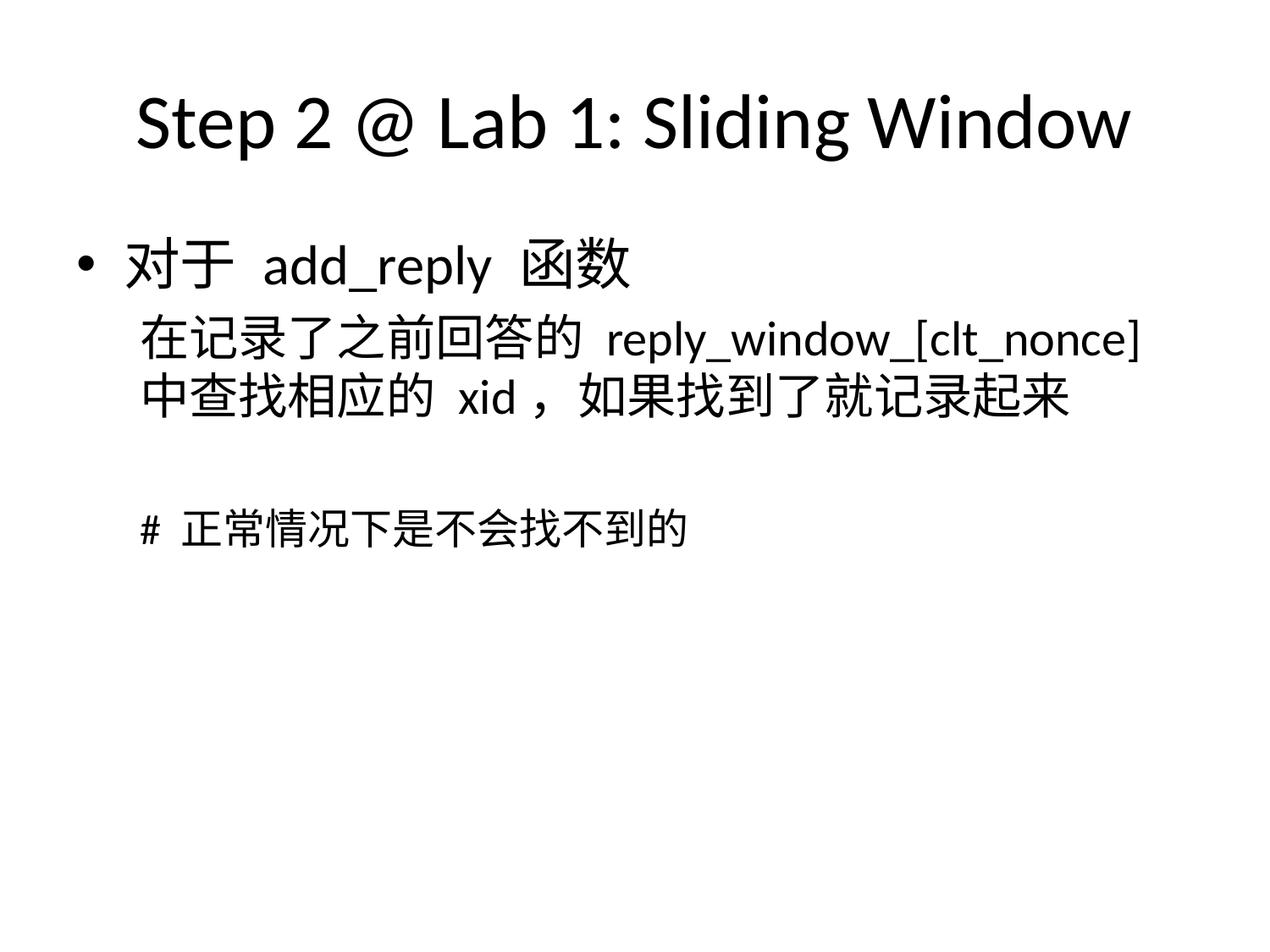

# Step 2 @ Lab 1: Sliding Window
对于 add_reply 函数
在记录了之前回答的 reply_window_[clt_nonce] 中查找相应的 xid，如果找到了就记录起来

# 正常情况下是不会找不到的